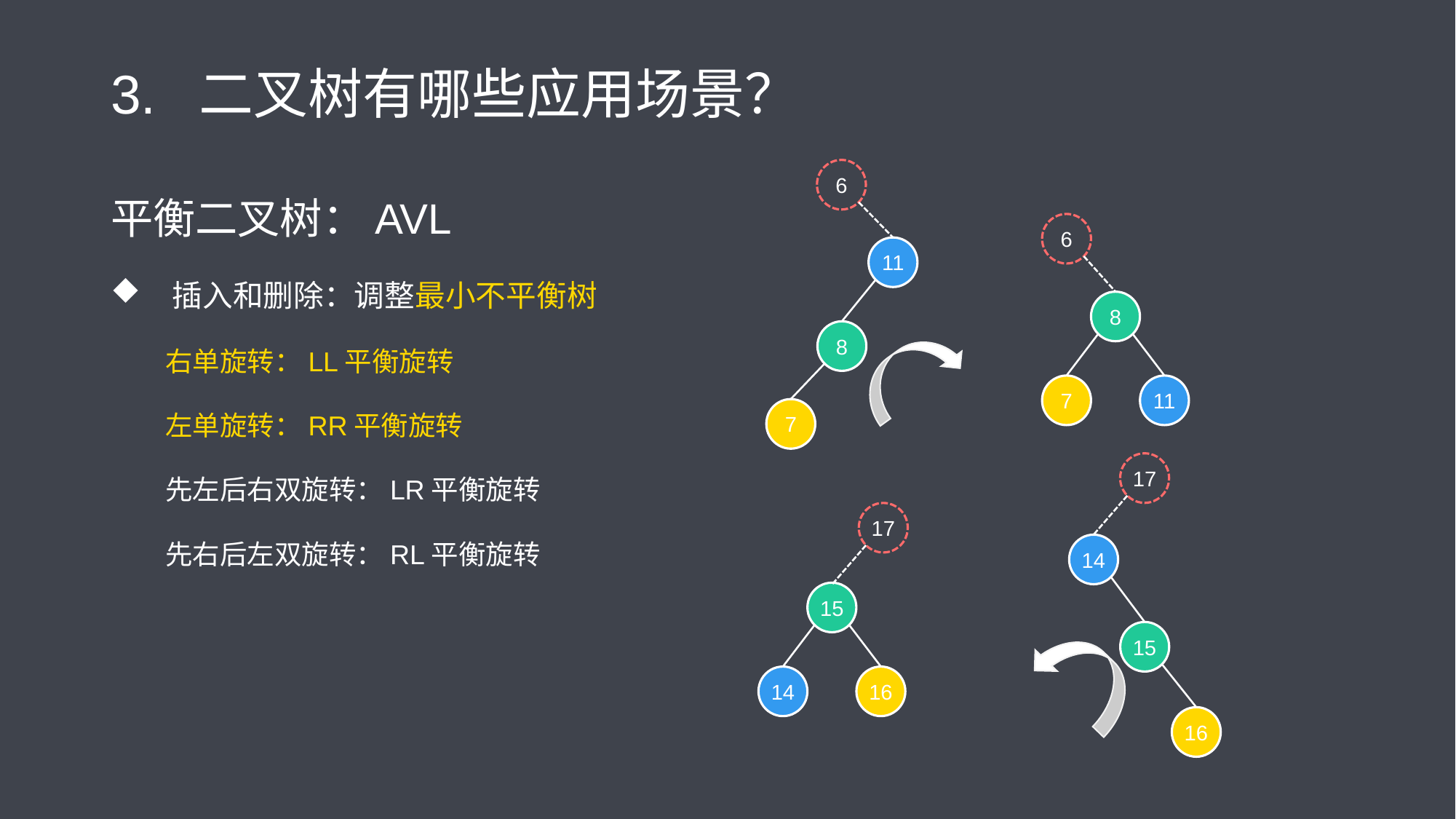

# 二叉树有哪些应用场景？
6
平衡二叉树：AVL
插入和删除：调整最小不平衡树
右单旋转：LL平衡旋转
左单旋转：RR平衡旋转
先左后右双旋转：LR平衡旋转
先右后左双旋转：RL平衡旋转
6
8
7
11
11
8

7
17
14
15
17
15
14
16

16